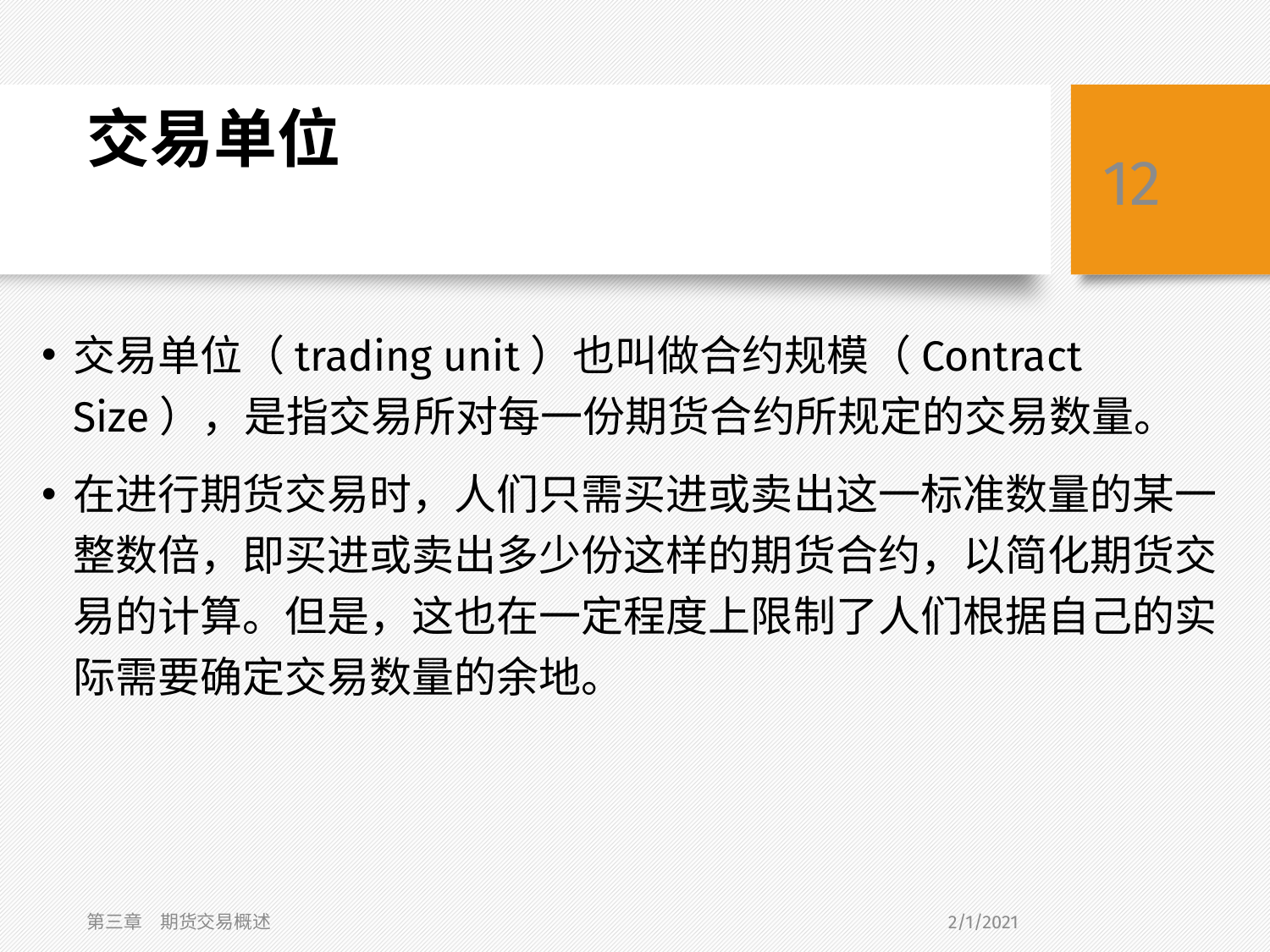

# 交易单位
12
交易单位（trading unit）也叫做合约规模（Contract Size），是指交易所对每一份期货合约所规定的交易数量。
在进行期货交易时，人们只需买进或卖出这一标准数量的某一整数倍，即买进或卖出多少份这样的期货合约，以简化期货交易的计算。但是，这也在一定程度上限制了人们根据自己的实际需要确定交易数量的余地。

2/1/2021
第三章　期货交易概述